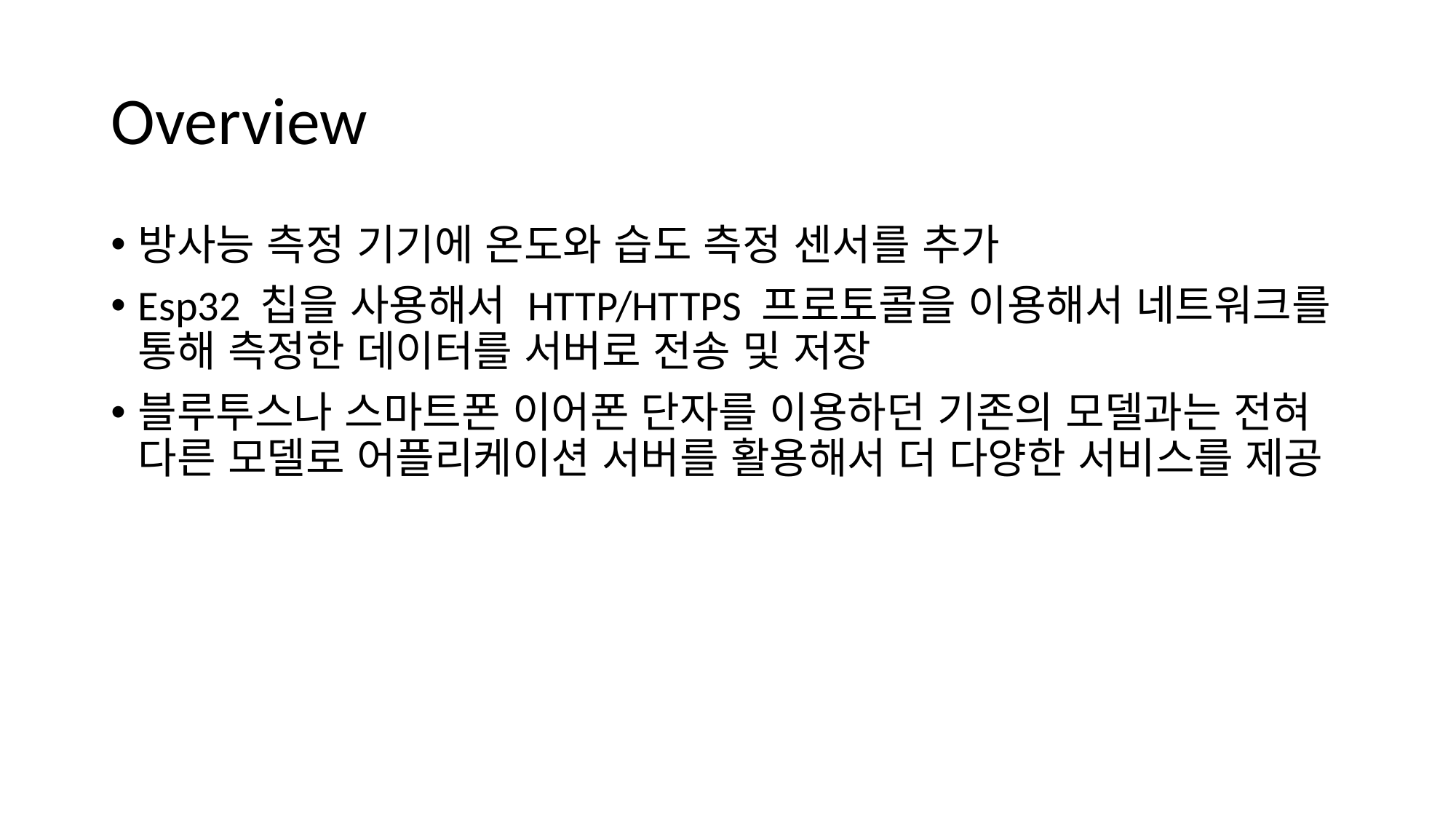

# Overview
방사능 측정 기기에 온도와 습도 측정 센서를 추가
Esp32 칩을 사용해서 HTTP/HTTPS 프로토콜을 이용해서 네트워크를 통해 측정한 데이터를 서버로 전송 및 저장
블루투스나 스마트폰 이어폰 단자를 이용하던 기존의 모델과는 전혀 다른 모델로 어플리케이션 서버를 활용해서 더 다양한 서비스를 제공